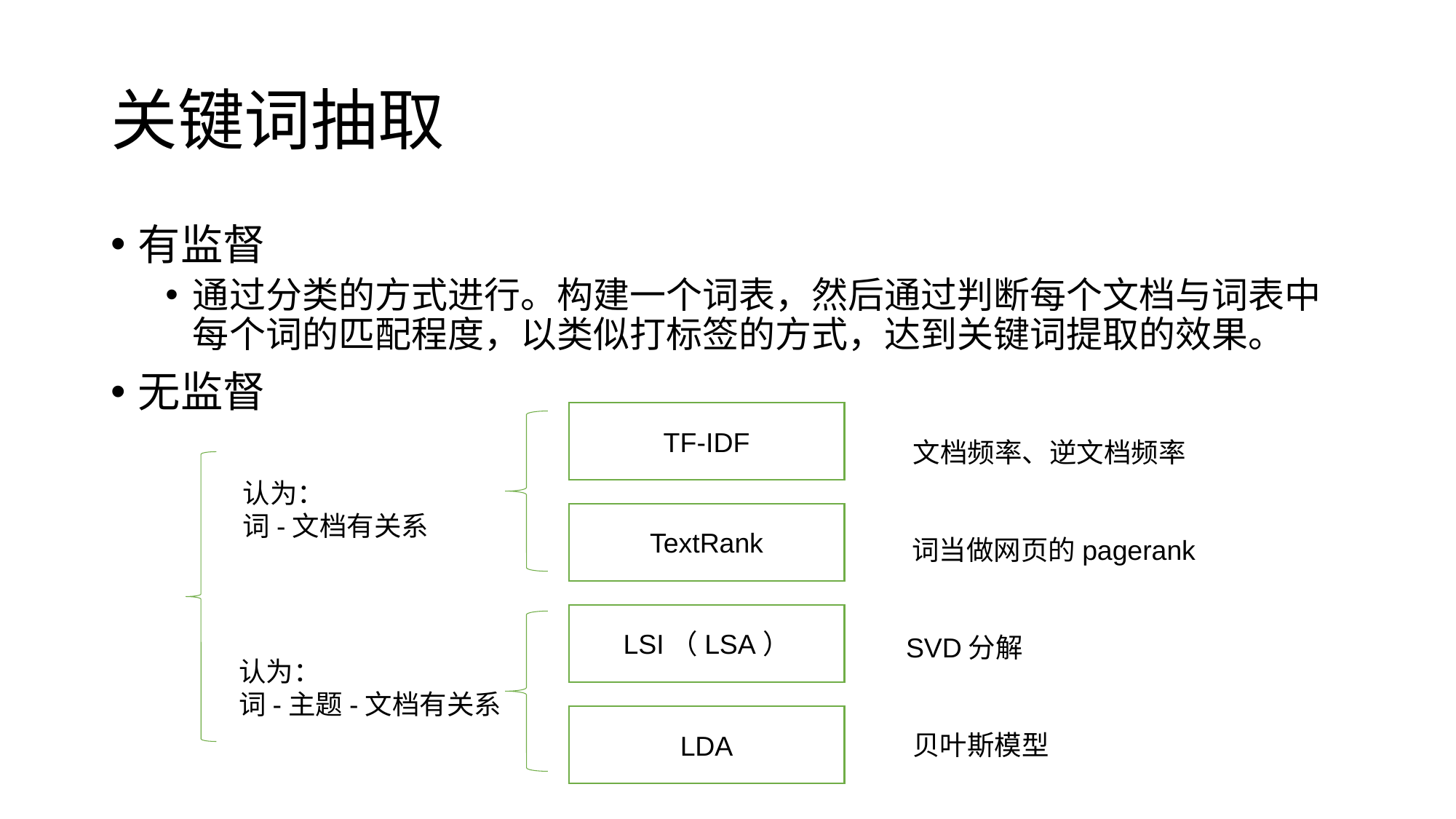

# 关键词抽取
有监督
通过分类的方式进行。构建一个词表，然后通过判断每个文档与词表中每个词的匹配程度，以类似打标签的方式，达到关键词提取的效果。
无监督
TF-IDF

文档频率、逆文档频率

认为：
词-文档有关系
TextRank
词当做网页的pagerank
LSI（LSA）

SVD分解
认为：
词-主题-文档有关系
LDA
贝叶斯模型